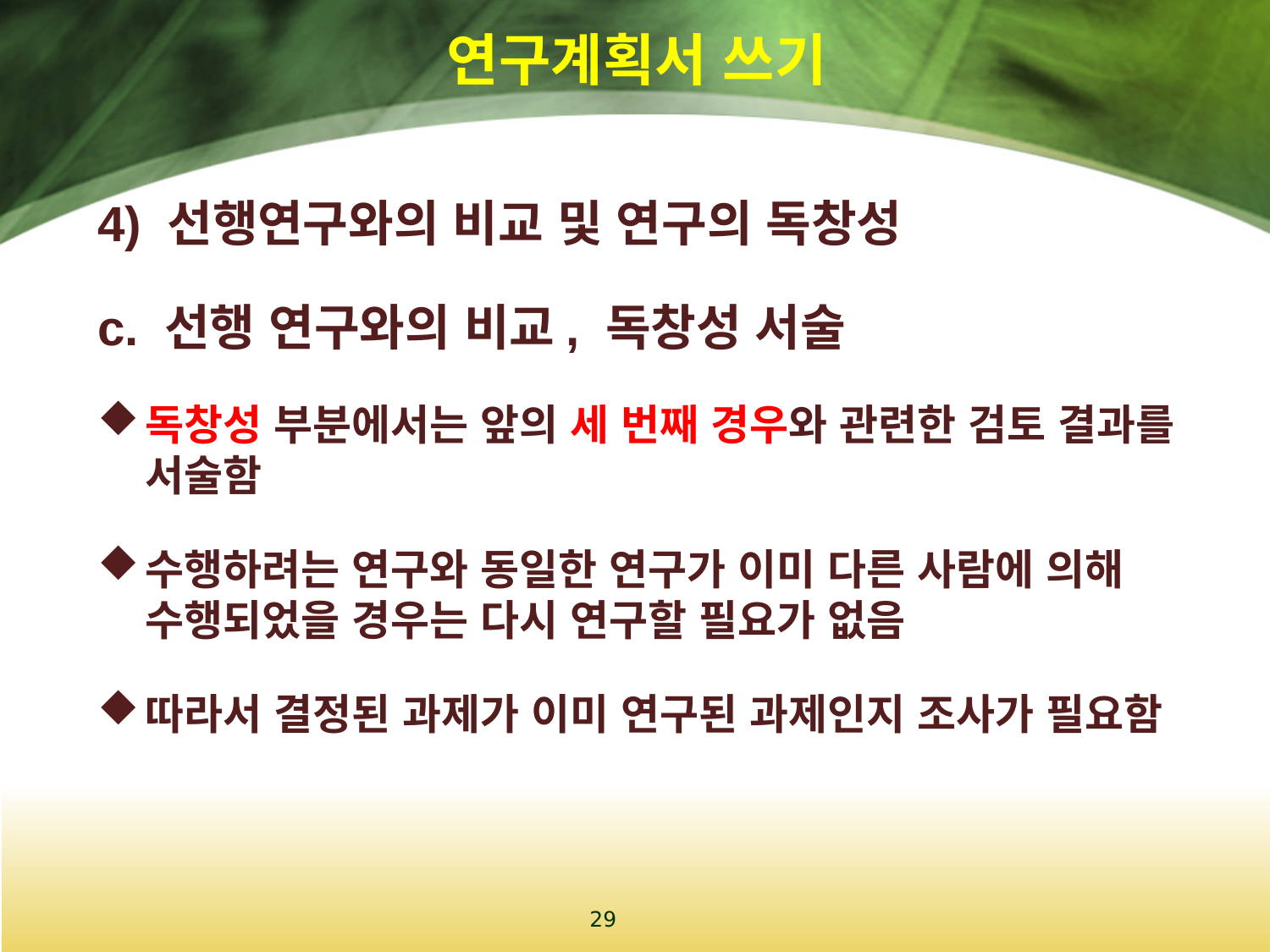

# 연구계획서 쓰기
4) 선행연구와의 비교 및 연구의 독창성

c. 선행 연구와의 비교, 독창성 서술

독창성 부분에서는 앞의 세 번째 경우와 관련한 검토 결과를 서술함

수행하려는 연구와 동일한 연구가 이미 다른 사람에 의해 수행되었을 경우는 다시 연구할 필요가 없음

따라서 결정된 과제가 이미 연구된 과제인지 조사가 필요함

29